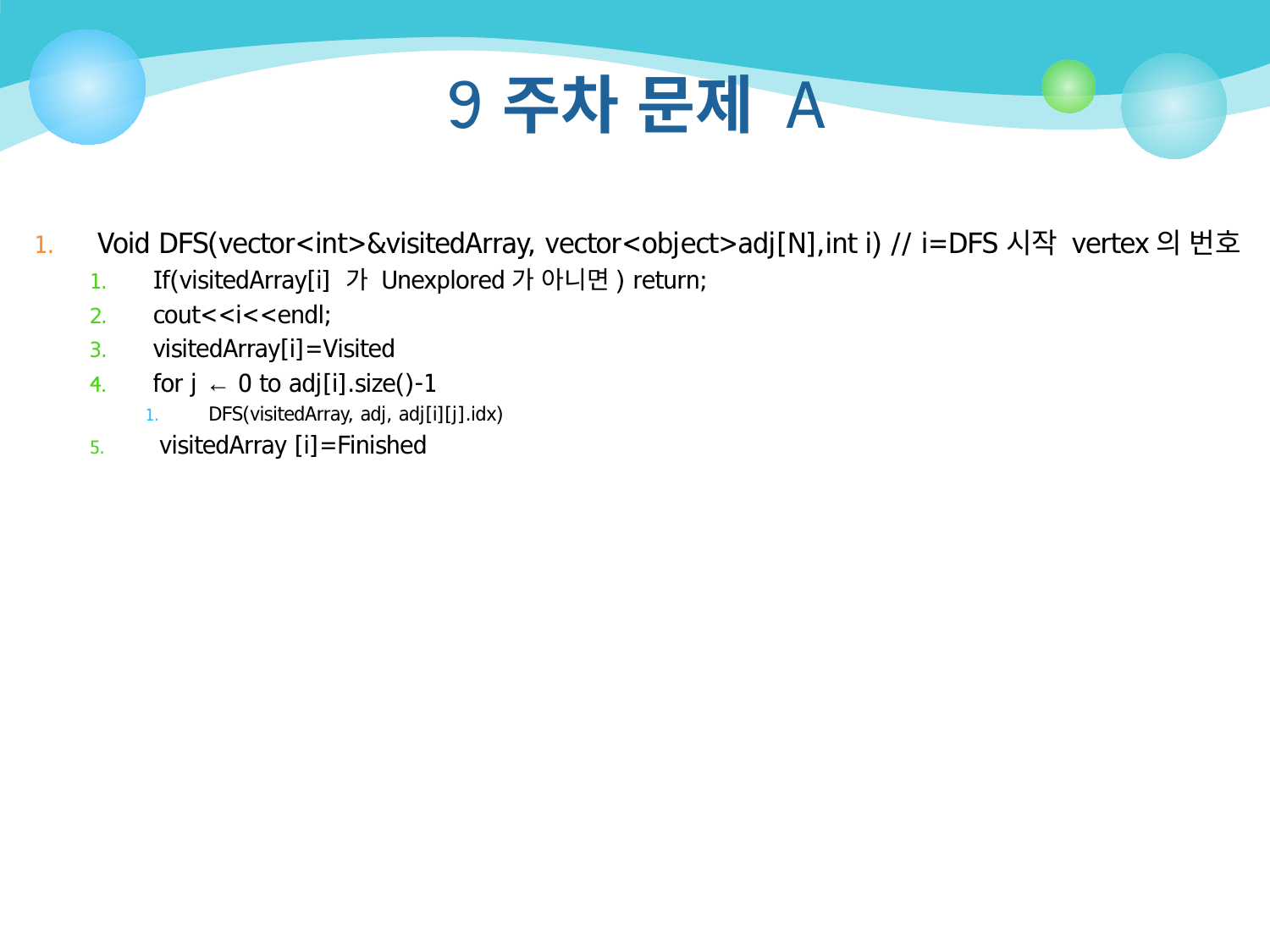

# 9주차 문제 A
Void DFS(vector<int>&visitedArray, vector<object>adj[N],int i) // i=DFS시작 vertex의 번호
If(visitedArray[i] 가 Unexplored가 아니면) return;
cout<<i<<endl;
visitedArray[i]=Visited
for j ← 0 to adj[i].size()-1
DFS(visitedArray, adj, adj[i][j].idx)
 visitedArray [i]=Finished